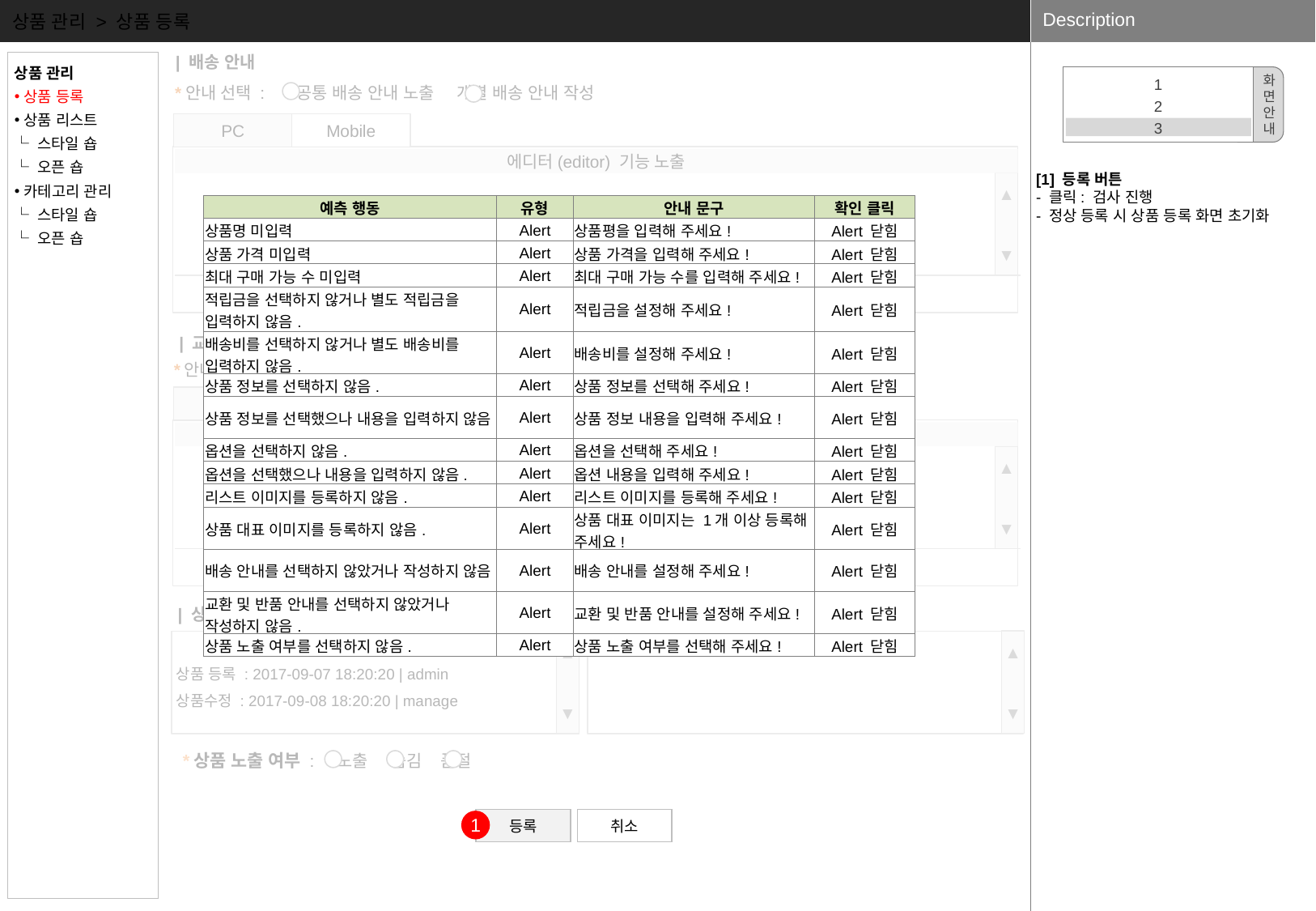

상품 관리 > 상품 등록

[1] 등록 버튼
- 클릭: 검사 진행
- 정상 등록 시 상품 등록 화면 초기화

| 배송 안내
상품 관리
상품 등록
상품 리스트
└ 스타일 숍
└ 오픈 숍
카테고리 관리
└ 스타일 숍
└ 오픈 숍

1
2
3
화
면
안
내

*안내 선택 :      공통 배송 안내 노출     개별 배송 안내 작성

PC
Mobile

에디터(editor) 기능 노출
▲

▼
| 예측 행동 | 유형 | 안내 문구 | 확인 클릭 |
| --- | --- | --- | --- |
| 상품명 미입력 | Alert | 상품평을 입력해 주세요! | Alert 닫힘 |
| 상품 가격 미입력 | Alert | 상품 가격을 입력해 주세요! | Alert 닫힘 |
| 최대 구매 가능 수 미입력 | Alert | 최대 구매 가능 수를 입력해 주세요! | Alert 닫힘 |
| 적립금을 선택하지 않거나 별도 적립금을 입력하지 않음. | Alert | 적립금을 설정해 주세요! | Alert 닫힘 |
| 배송비를 선택하지 않거나 별도 배송비를 입력하지 않음. | Alert | 배송비를 설정해 주세요! | Alert 닫힘 |
| 상품 정보를 선택하지 않음. | Alert | 상품 정보를 선택해 주세요! | Alert 닫힘 |
| 상품 정보를 선택했으나 내용을 입력하지 않음. | Alert | 상품 정보 내용을 입력해 주세요! | Alert 닫힘 |
| 옵션을 선택하지 않음. | Alert | 옵션을 선택해 주세요! | Alert 닫힘 |
| 옵션을 선택했으나 내용을 입력하지 않음. | Alert | 옵션 내용을 입력해 주세요! | Alert 닫힘 |
| 리스트 이미지를 등록하지 않음. | Alert | 리스트 이미지를 등록해 주세요! | Alert 닫힘 |
| 상품 대표 이미지를 등록하지 않음. | Alert | 상품 대표 이미지는 1개 이상 등록해 주세요! | Alert 닫힘 |
| 배송 안내를 선택하지 않았거나 작성하지 않음. | Alert | 배송 안내를 설정해 주세요! | Alert 닫힘 |
| 교환 및 반품 안내를 선택하지 않았거나 작성하지 않음. | Alert | 교환 및 반품 안내를 설정해 주세요! | Alert 닫힘 |
| 상품 노출 여부를 선택하지 않음. | Alert | 상품 노출 여부를 선택해 주세요! | Alert 닫힘 |
HTML
에디터
| 교환 및 반품 안내
*안내 선택 :      공통 교환 및 반품 안내 노출        개별 교환 및 반품 안내 작성

PC
Mobile

에디터(editor) 기능 노출
▲

▼
HTML
에디터
| 상품 메모
| 상품 이력 관리
▲

▼
▲

▼
상품 등록 : 2017-09-07 18:20:20 | admin
상품수정 : 2017-09-08 18:20:20 | manage

*상품 노출 여부 :    노출     숨김    품절

저장
등록
취소
취소
1